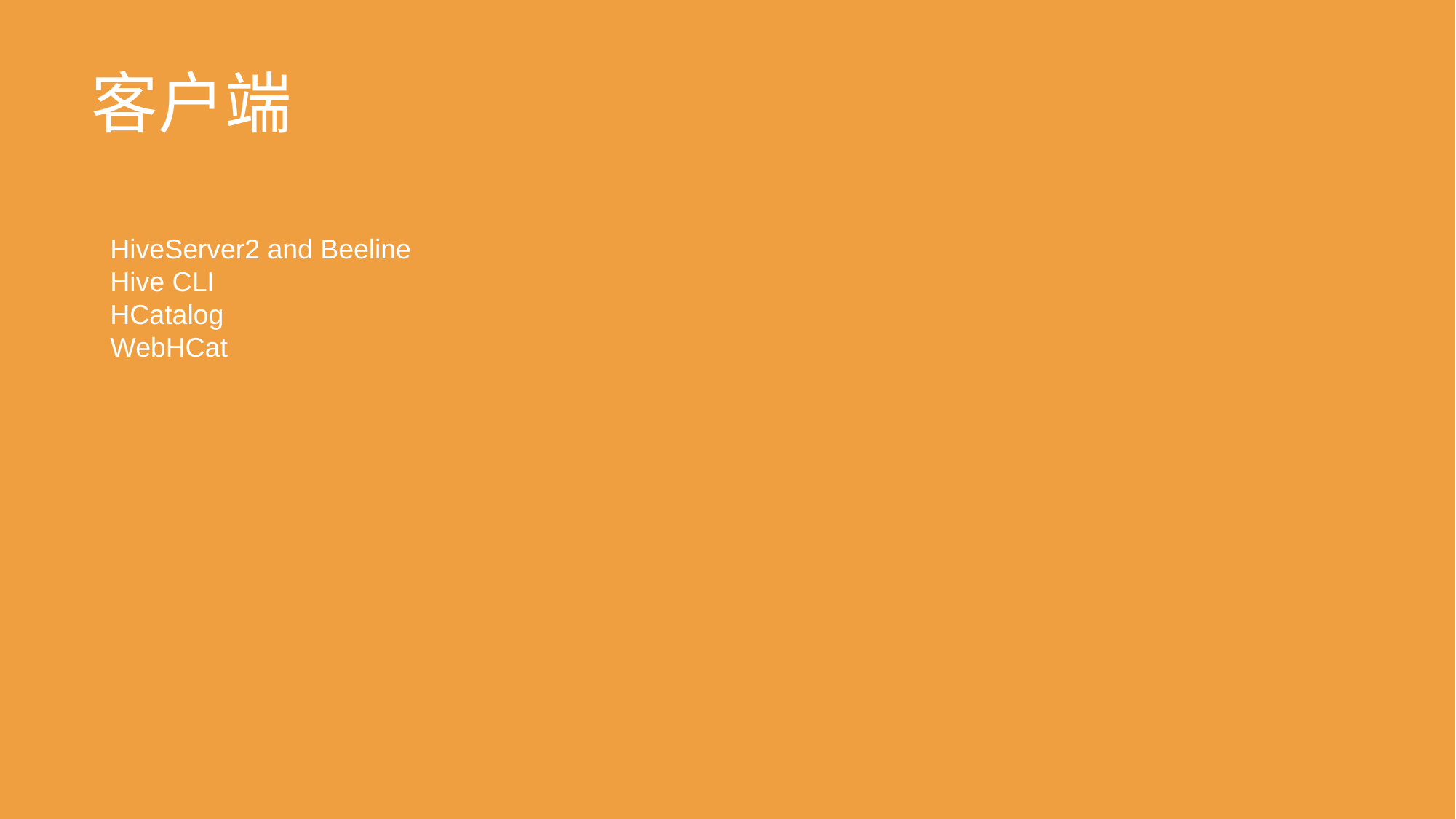

客户端
HiveServer2 and Beeline
Hive CLI
HCatalog
WebHCat